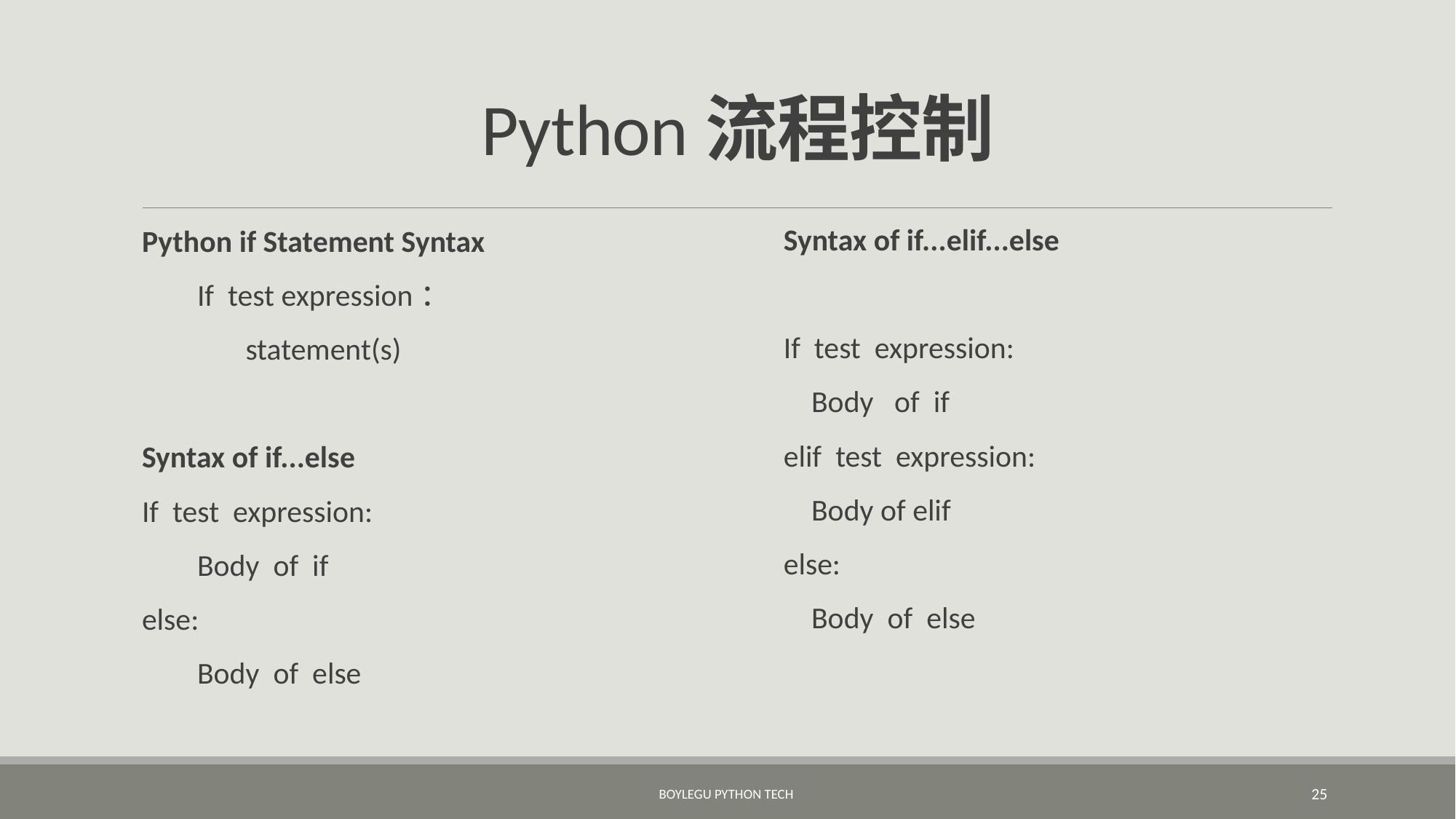

Python流程控制
Syntax of if...elif...else

If  test  expression:
    Body   of  if
elif  test  expression:
    Body of elif
else:
    Body  of  else
Python if Statement Syntax
        If  test expression：
               statement(s)

Syntax of if...else
If  test  expression:
        Body  of  if
else:
        Body  of  else

BoyleGu Python Tech
25